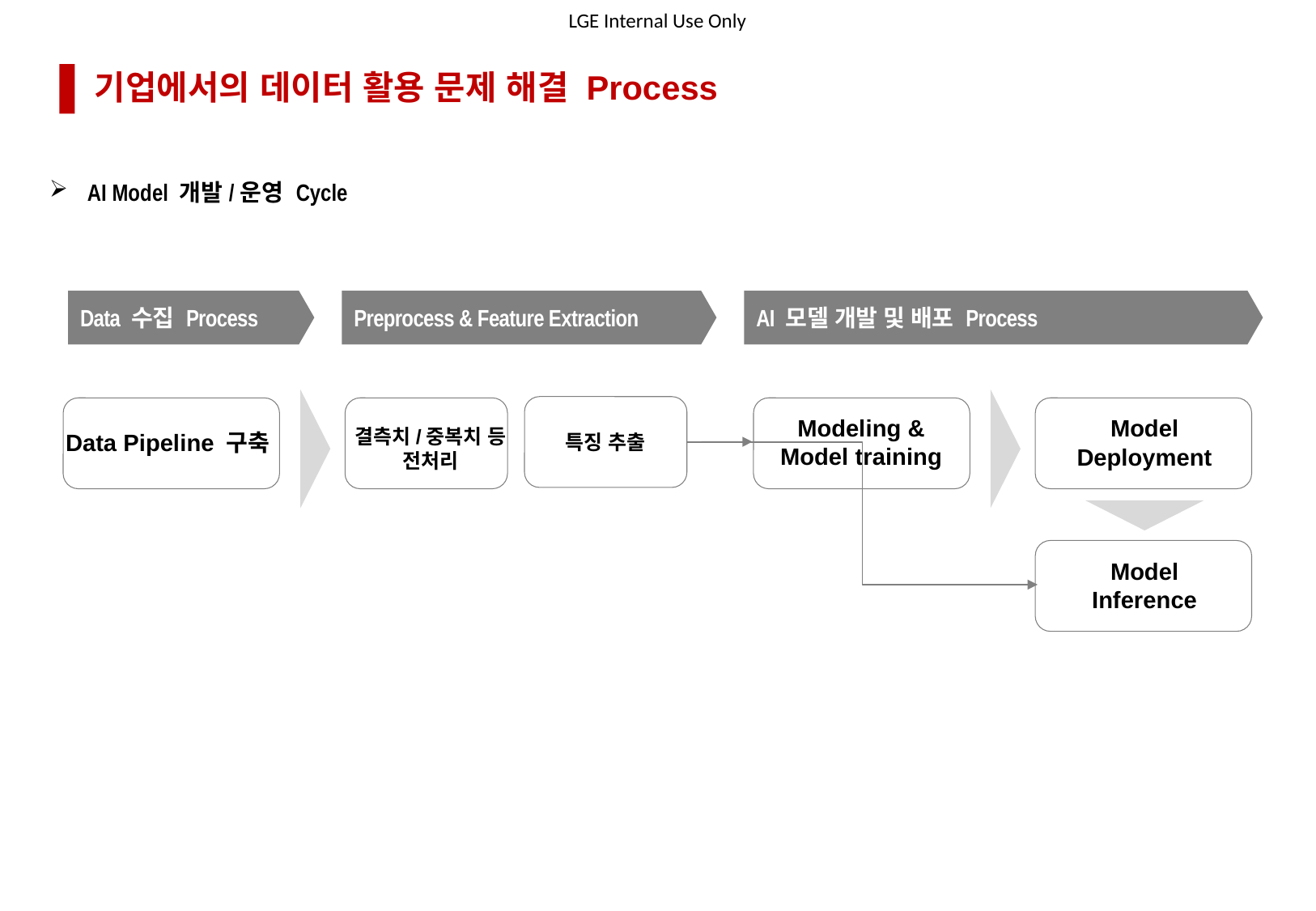

기업에서의 데이터 활용 문제 해결 Process
AI Model 개발/운영 Cycle
Data 수집 Process
Preprocess & Feature Extraction
AI 모델 개발 및 배포 Process

Modeling &
Model training
Model
Deployment
결측치/중복치 등
전처리
Data Pipeline 구축
특징 추출

Model
Inference